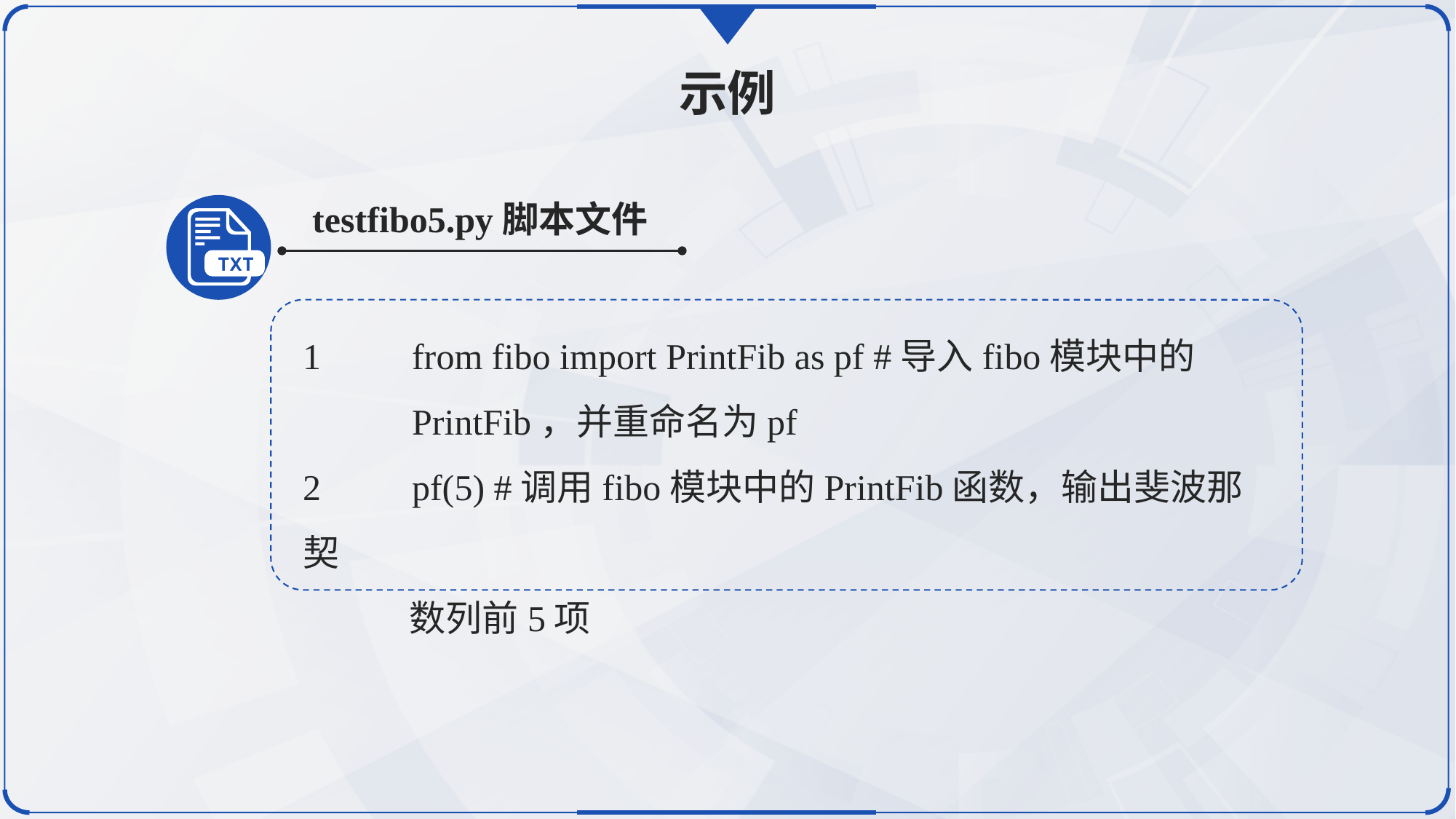

示例
testfibo5.py脚本文件

1	from fibo import PrintFib as pf #导入fibo模块中的
            PrintFib，并重命名为pf
2	pf(5) #调用fibo模块中的PrintFib函数，输出斐波那契
            数列前5项